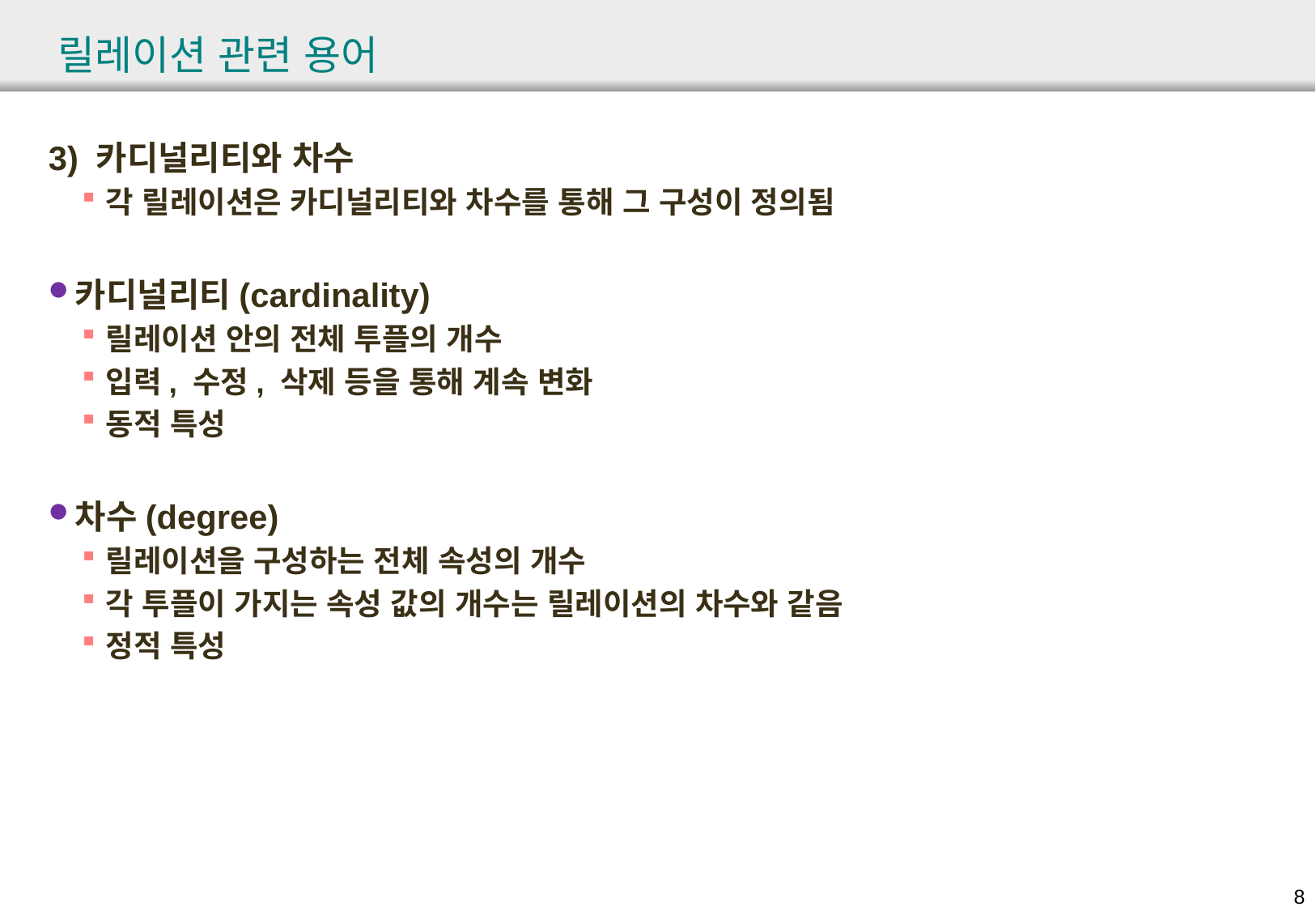

# 릴레이션 관련 용어
3) 카디널리티와 차수
각 릴레이션은 카디널리티와 차수를 통해 그 구성이 정의됨

카디널리티(cardinality)
릴레이션 안의 전체 투플의 개수
입력, 수정, 삭제 등을 통해 계속 변화
동적 특성

차수(degree)
릴레이션을 구성하는 전체 속성의 개수
각 투플이 가지는 속성 값의 개수는 릴레이션의 차수와 같음
정적 특성